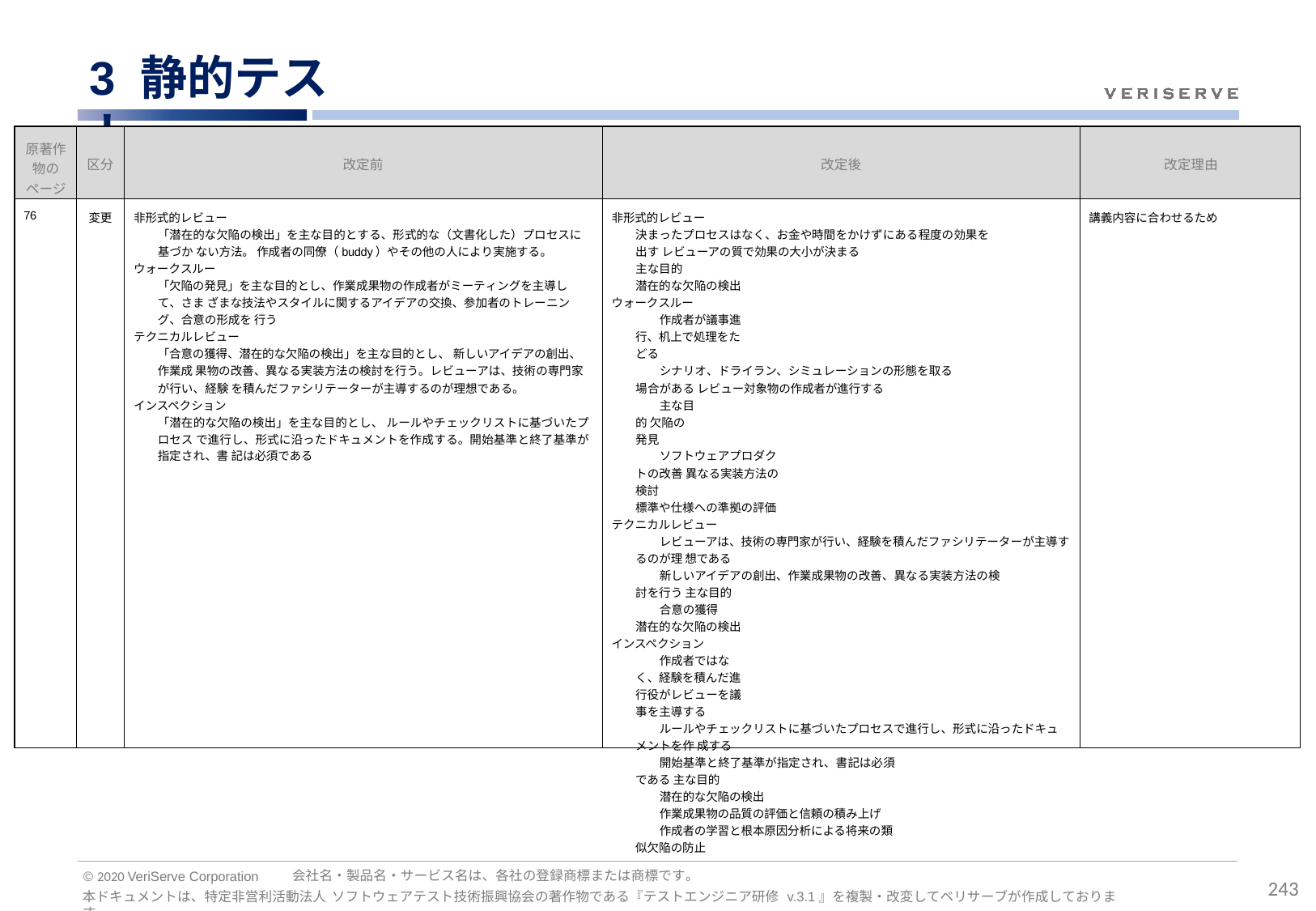

# 3 静的テスト

| 原著作 物の ページ | 区分 | 改定前 | 改定後 | 改定理由 |
| --- | --- | --- | --- | --- |
| 76 | 変更 | 非形式的レビュー 「潜在的な欠陥の検出」を主な目的とする、形式的な（文書化した）プロセスに基づか ない方法。 作成者の同僚（buddy）やその他の人により実施する。 ウォークスルー 「欠陥の発見」を主な目的とし、作業成果物の作成者がミーティングを主導して、さま ざまな技法やスタイルに関するアイデアの交換、参加者のトレーニング、合意の形成を 行う テクニカルレビュー 「合意の獲得、潜在的な欠陥の検出」を主な目的とし、 新しいアイデアの創出、作業成 果物の改善、異なる実装方法の検討を行う。レビューアは、技術の専門家が行い、経験 を積んだファシリテーターが主導するのが理想である。 インスペクション 「潜在的な欠陥の検出」を主な目的とし、 ルールやチェックリストに基づいたプロセス で進行し、形式に沿ったドキュメントを作成する。開始基準と終了基準が指定され、書 記は必須である | 非形式的レビュー 決まったプロセスはなく、お金や時間をかけずにある程度の効果を出す レビューアの質で効果の大小が決まる 主な目的 潜在的な欠陥の検出 ウォークスルー 作成者が議事進行、机上で処理をたどる シナリオ、ドライラン、シミュレーションの形態を取る場合がある レビュー対象物の作成者が進行する 主な目的 欠陥の発見 ソフトウェアプロダクトの改善 異なる実装方法の検討 標準や仕様への準拠の評価 テクニカルレビュー レビューアは、技術の専門家が行い、経験を積んだファシリテーターが主導するのが理 想である 新しいアイデアの創出、作業成果物の改善、異なる実装方法の検討を行う 主な目的 合意の獲得 潜在的な欠陥の検出 インスペクション 作成者ではなく、経験を積んだ進行役がレビューを議事を主導する ルールやチェックリストに基づいたプロセスで進行し、形式に沿ったドキュメントを作 成する 開始基準と終了基準が指定され、書記は必須である 主な目的 潜在的な欠陥の検出 作業成果物の品質の評価と信頼の積み上げ 作成者の学習と根本原因分析による将来の類似欠陥の防止 | 講義内容に合わせるため |
会社名・製品名・サービス名は、各社の登録商標または商標です。
© 2020 VeriServe Corporation
243
本ドキュメントは、特定非営利活動法人 ソフトウェアテスト技術振興協会の著作物である『テストエンジニア研修 v.3.1』を複製・改変してベリサーブが作成しております。